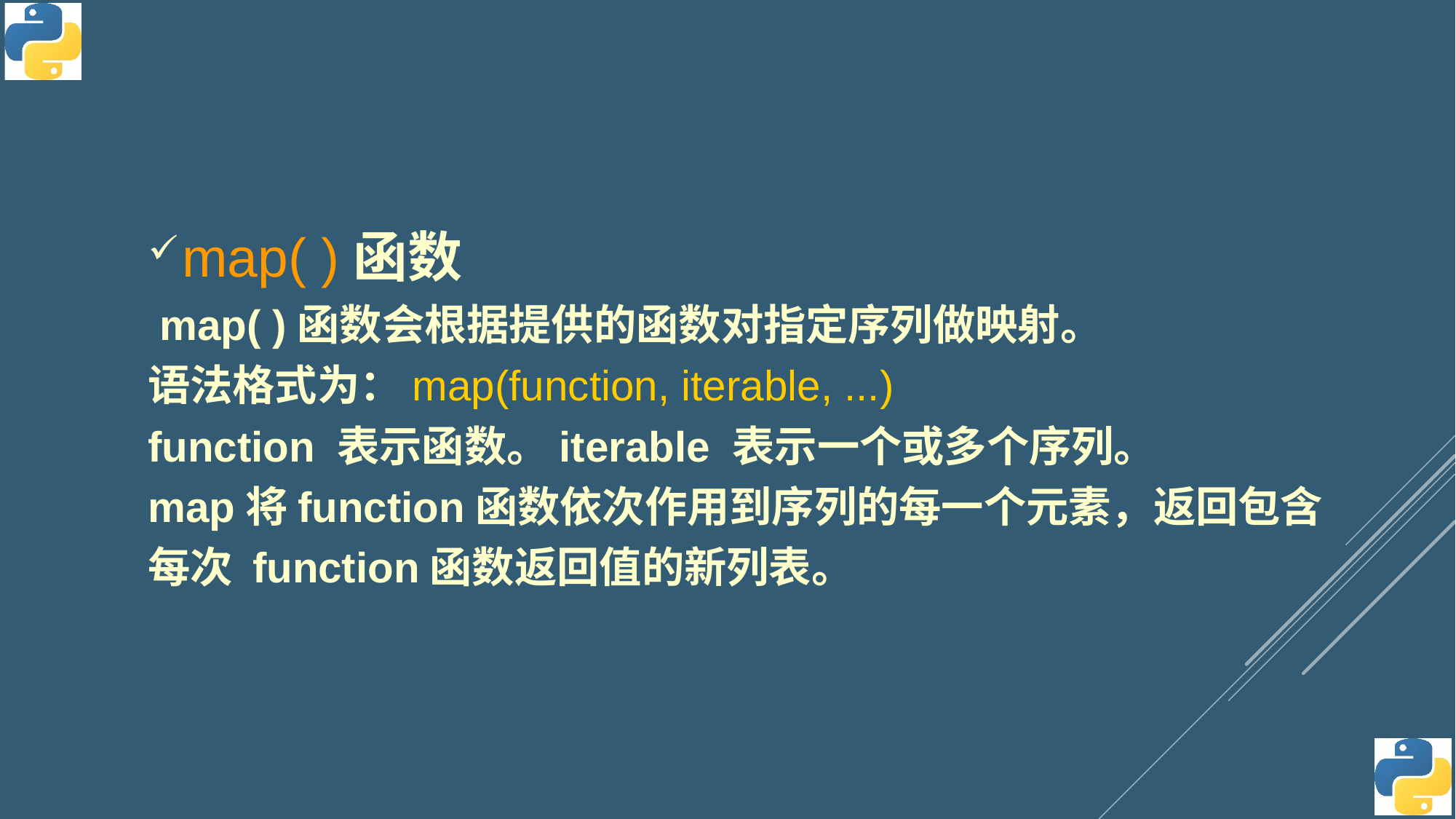

map( )函数
 map( )函数会根据提供的函数对指定序列做映射。
语法格式为：map(function, iterable, ...)
function 表示函数。iterable 表示一个或多个序列。
map将function函数依次作用到序列的每一个元素，返回包含每次 function函数返回值的新列表。